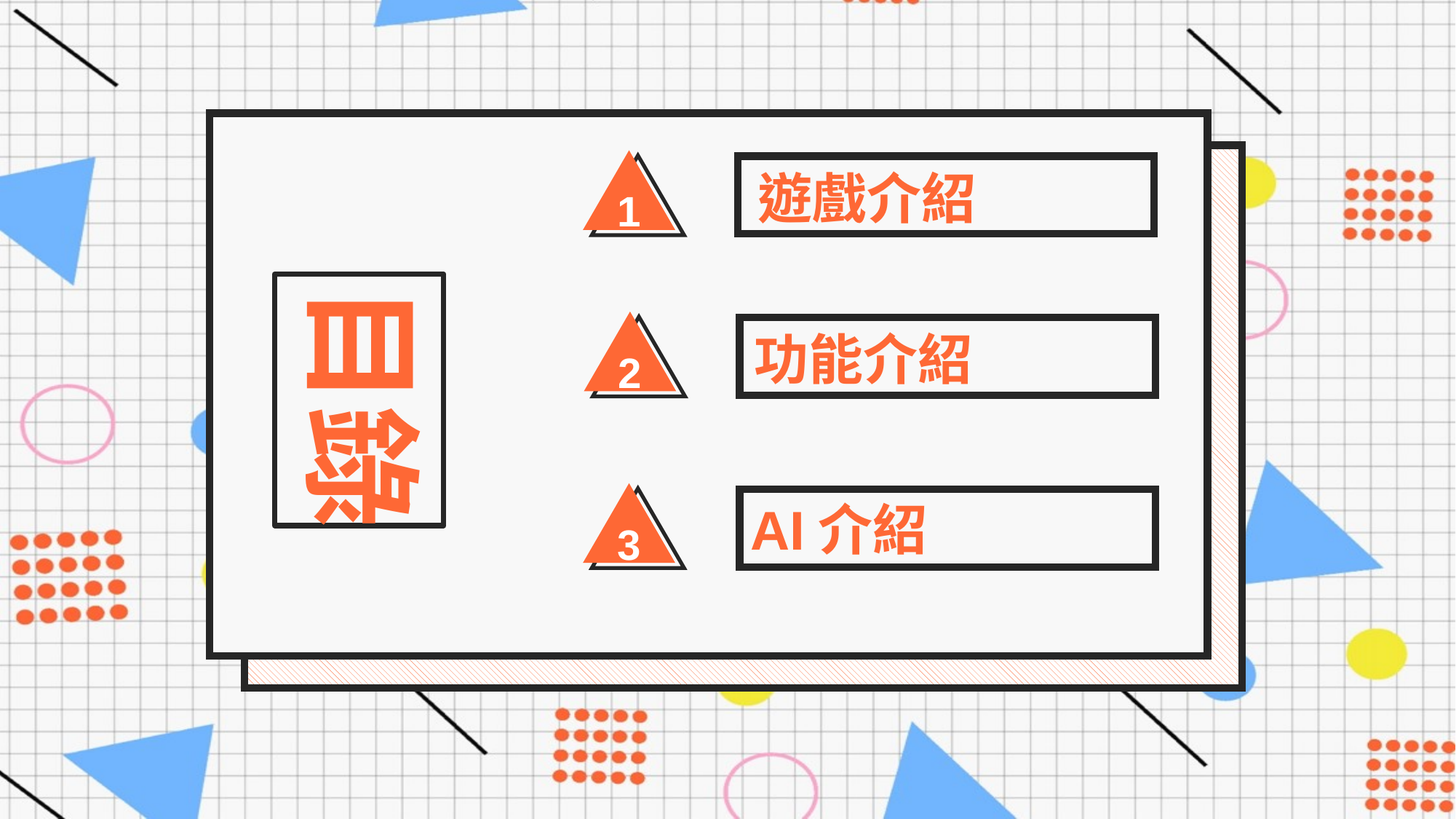

1

遊戲介紹
目錄
2

功能介紹
3

AI介紹